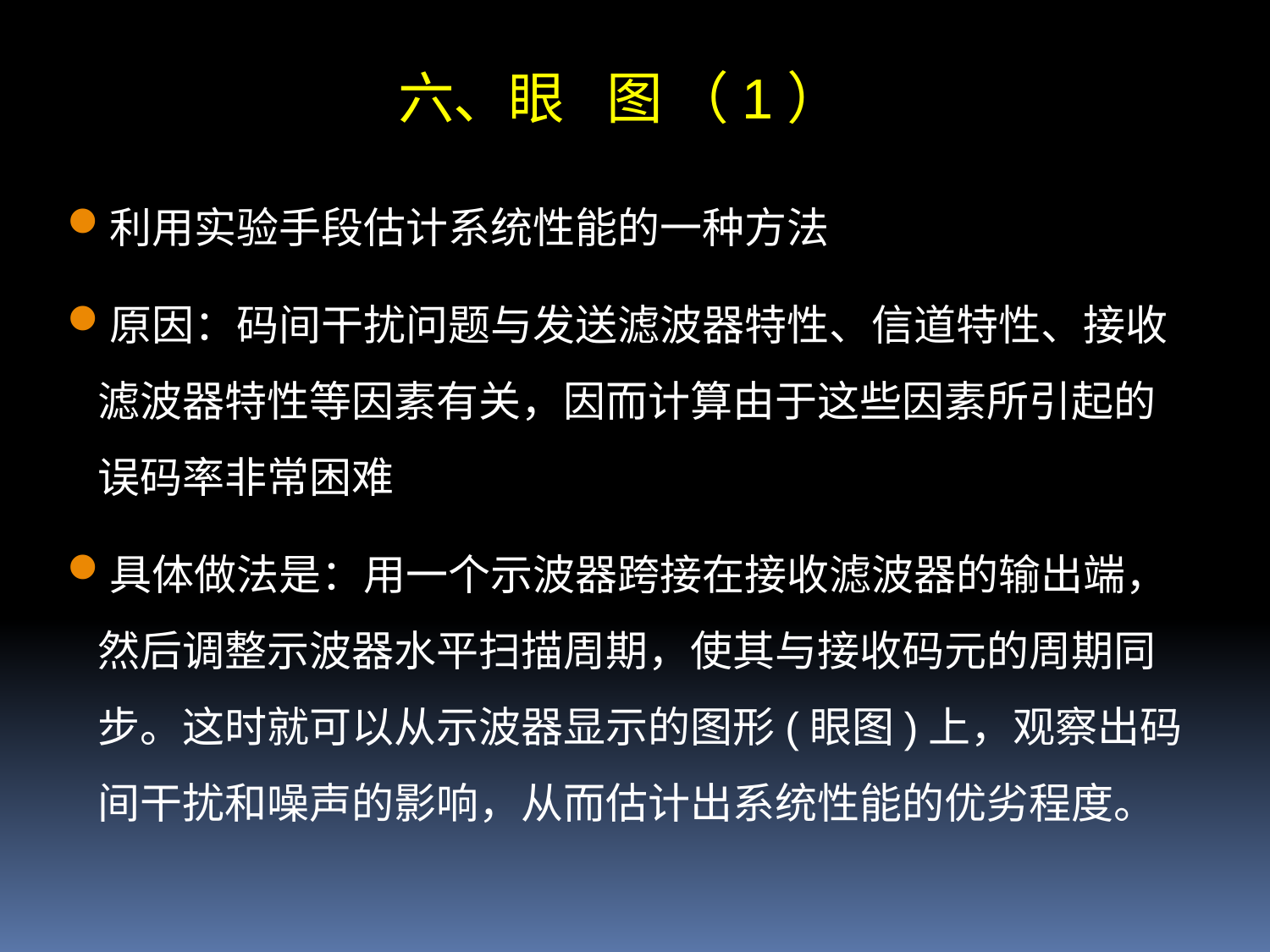

六、眼    图 （1）
利用实验手段估计系统性能的一种方法
原因：码间干扰问题与发送滤波器特性、信道特性、接收滤波器特性等因素有关，因而计算由于这些因素所引起的误码率非常困难
具体做法是：用一个示波器跨接在接收滤波器的输出端，然后调整示波器水平扫描周期，使其与接收码元的周期同步。这时就可以从示波器显示的图形(眼图)上，观察出码间干扰和噪声的影响，从而估计出系统性能的优劣程度。